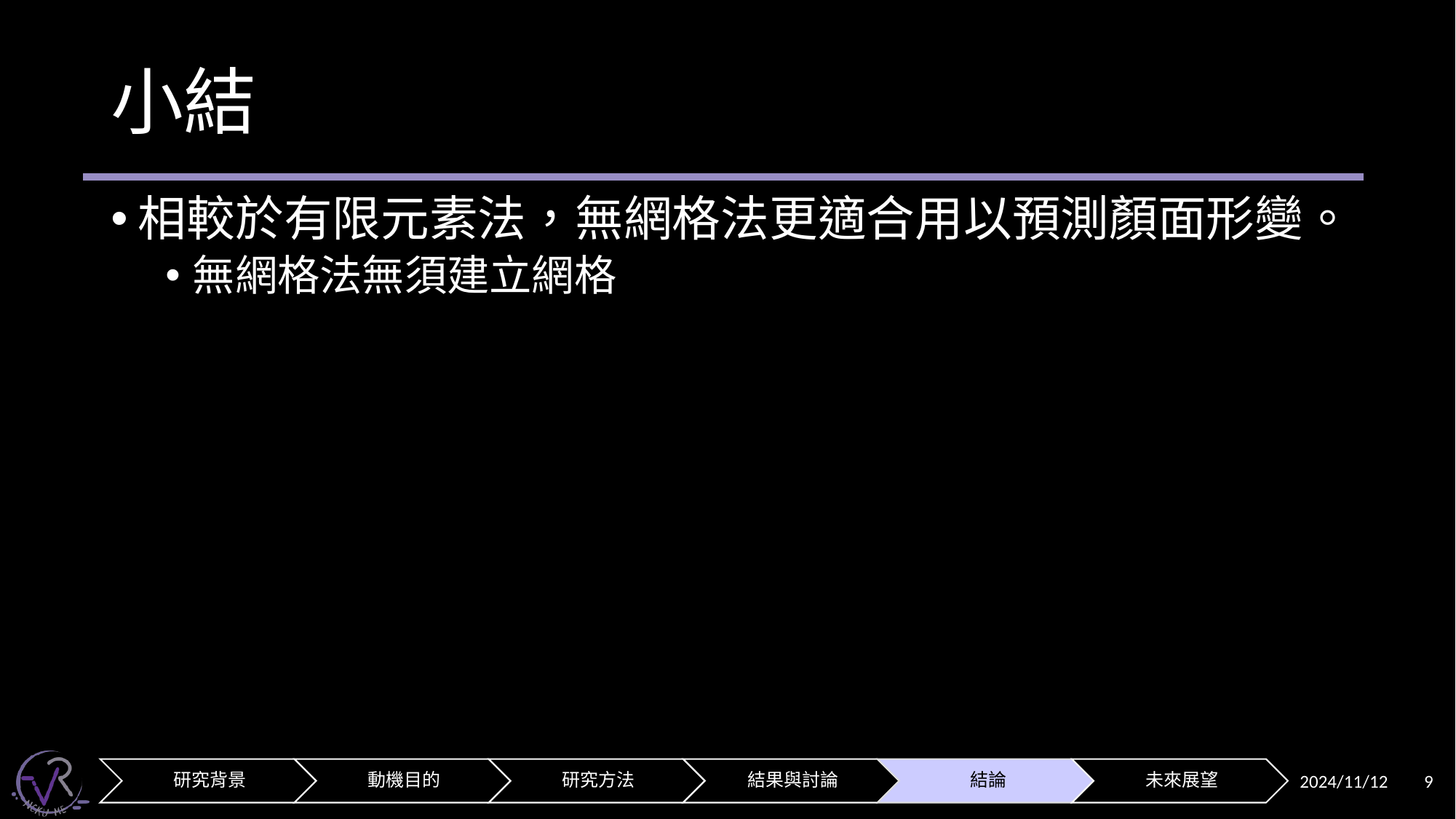

# 小結
相較於有限元素法，無網格法更適合用以預測顏面形變。
無網格法無須建立網格

2024/11/12
9